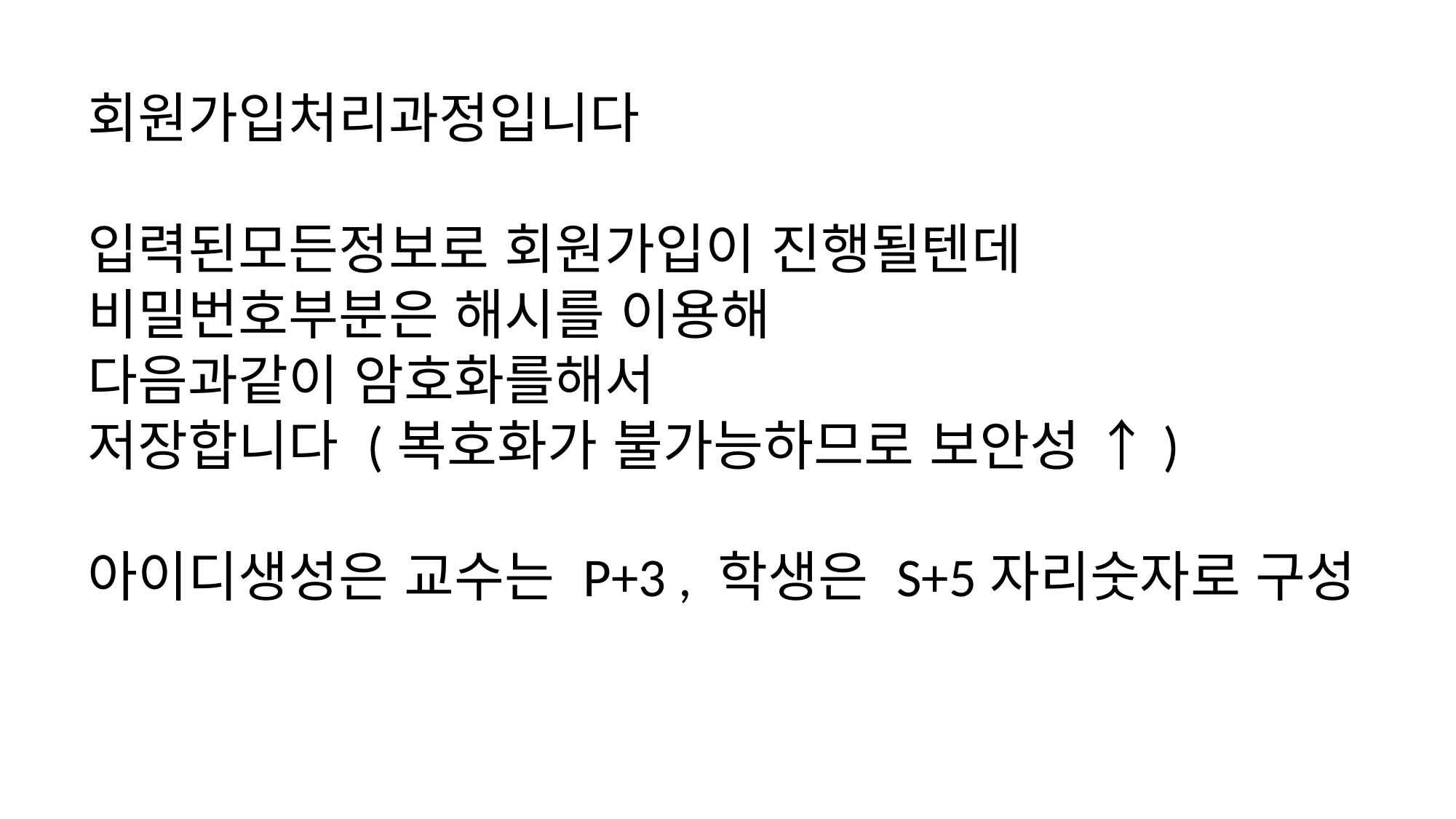

회원가입처리과정입니다

입력된모든정보로 회원가입이 진행될텐데
비밀번호부분은 해시를 이용해
다음과같이 암호화를해서
저장합니다 (복호화가 불가능하므로 보안성 ↑)

아이디생성은 교수는 P+3 , 학생은 S+5자리숫자로 구성